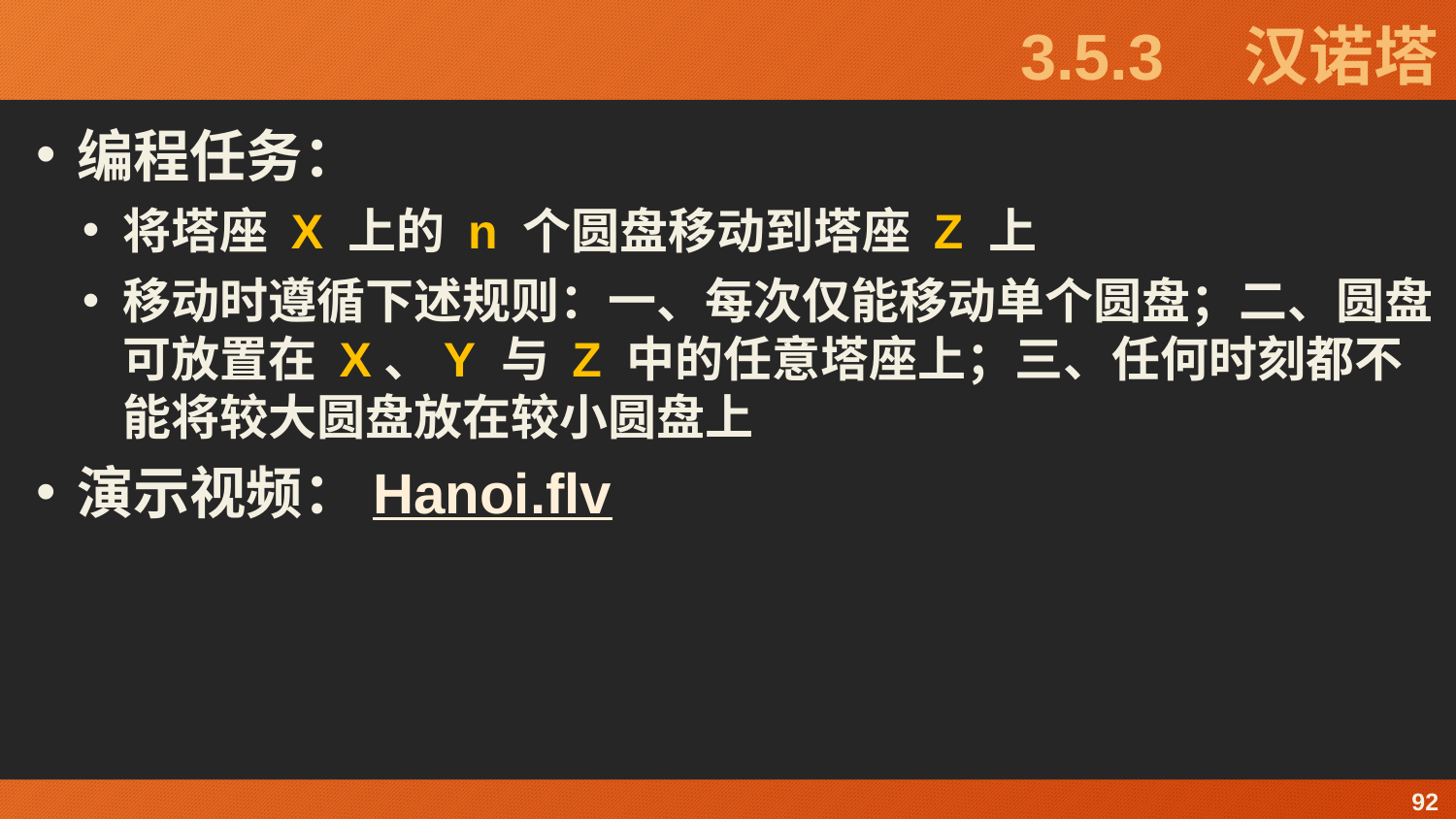

# 3.5.3　汉诺塔
编程任务：
将塔座 X 上的 n 个圆盘移动到塔座 Z 上
移动时遵循下述规则：一、每次仅能移动单个圆盘；二、圆盘可放置在 X、Y 与 Z 中的任意塔座上；三、任何时刻都不能将较大圆盘放在较小圆盘上
演示视频：Hanoi.flv
92